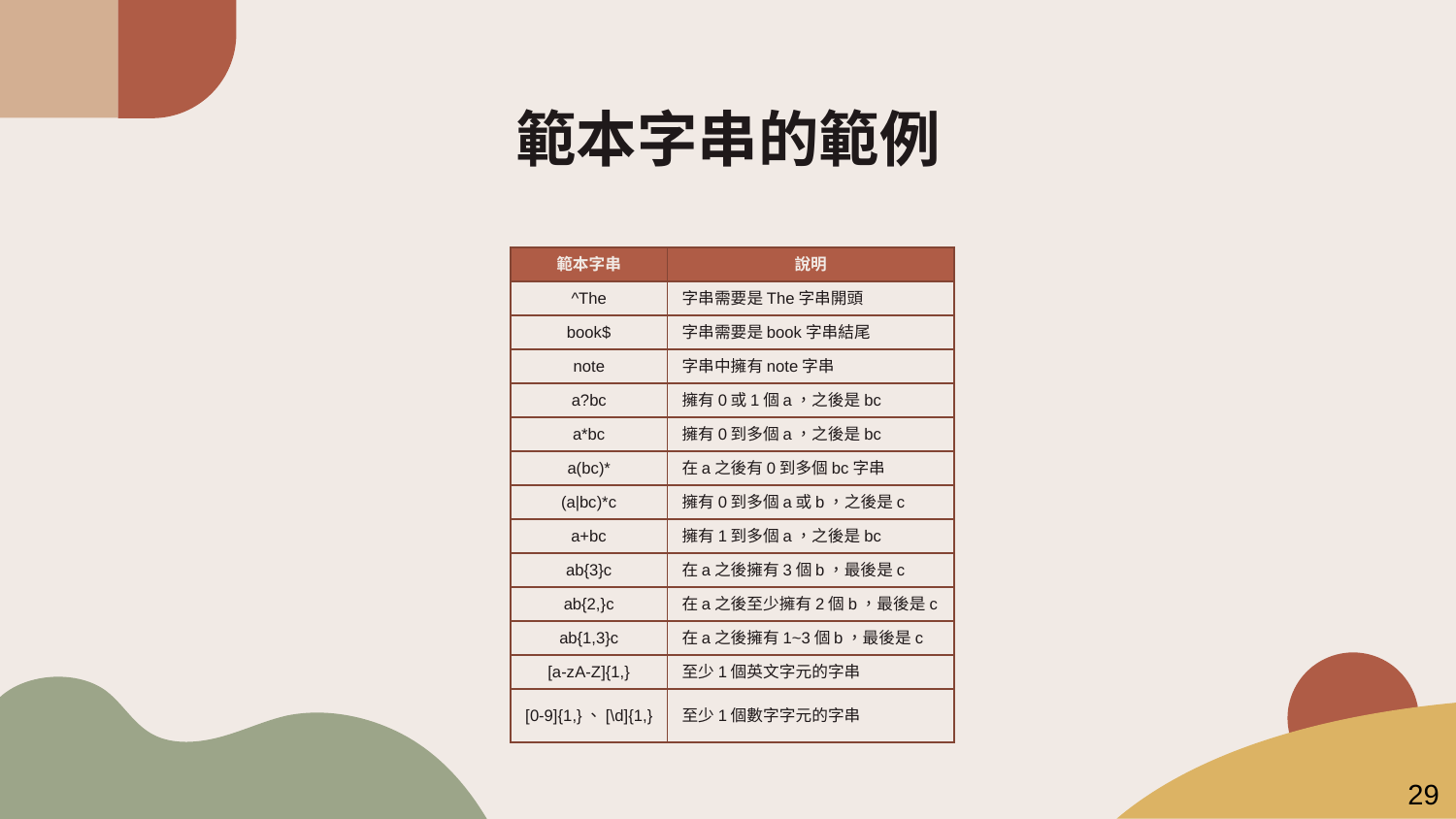

# 範本字串的範例
| 範本字串 | 說明 |
| --- | --- |
| ^The | 字串需要是The字串開頭 |
| book$ | 字串需要是book字串結尾 |
| note | 字串中擁有note字串 |
| a?bc | 擁有0或1個a，之後是bc |
| a\*bc | 擁有0到多個a，之後是bc |
| a(bc)\* | 在a之後有0到多個bc字串 |
| (a|bc)\*c | 擁有0到多個a或b，之後是c |
| a+bc | 擁有1到多個a，之後是bc |
| ab{3}c | 在a之後擁有3個b，最後是c |
| ab{2,}c | 在a之後至少擁有2個b，最後是c |
| ab{1,3}c | 在a之後擁有1~3個b，最後是c |
| [a-zA-Z]{1,} | 至少1個英文字元的字串 |
| [0-9]{1,}、[\d]{1,} | 至少1個數字字元的字串 |
29